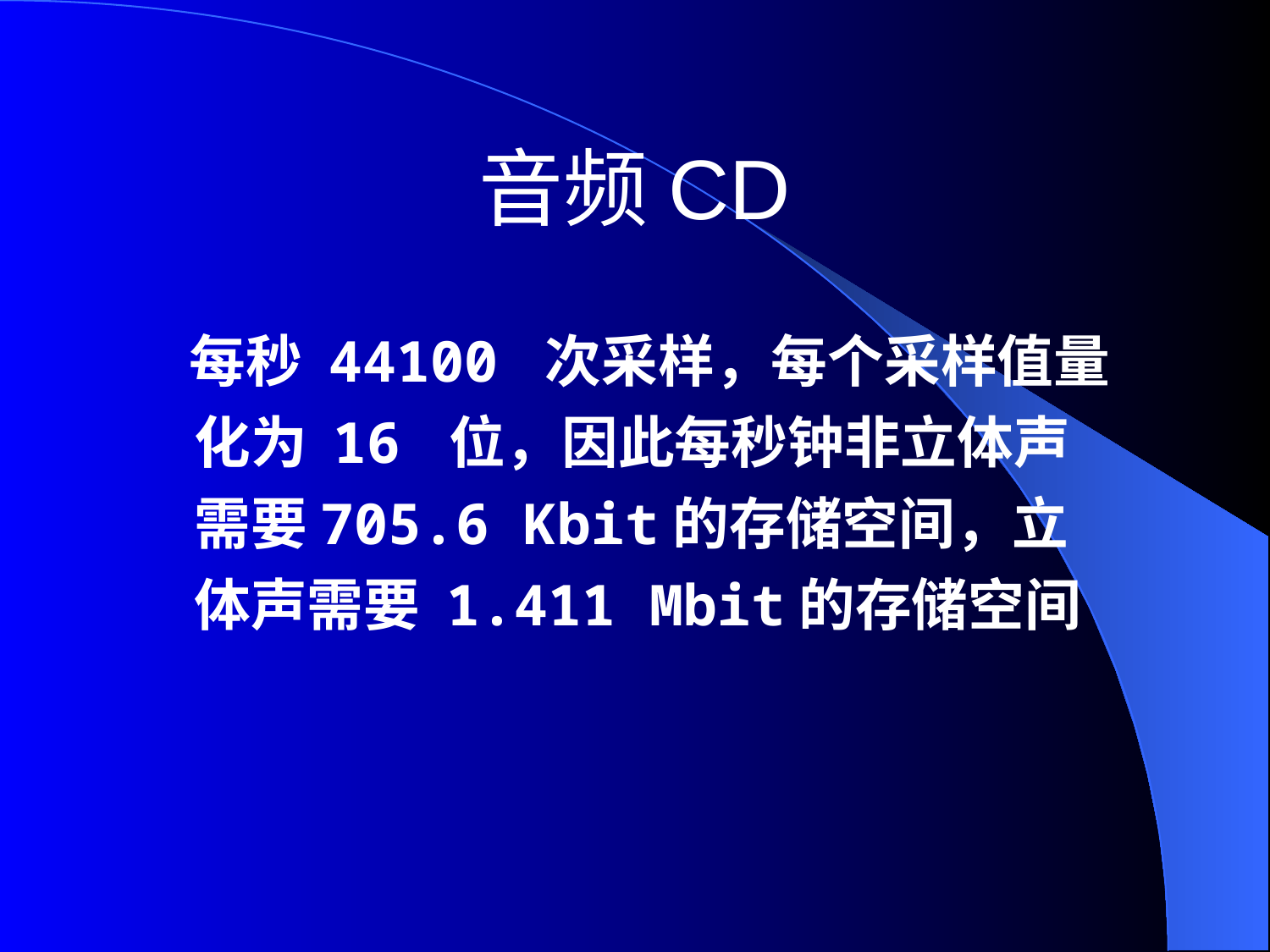

# 音频CD
  每秒 44100 次采样，每个采样值量化为 16 位，因此每秒钟非立体声需要705.6 Kbit的存储空间，立体声需要 1.411 Mbit的存储空间